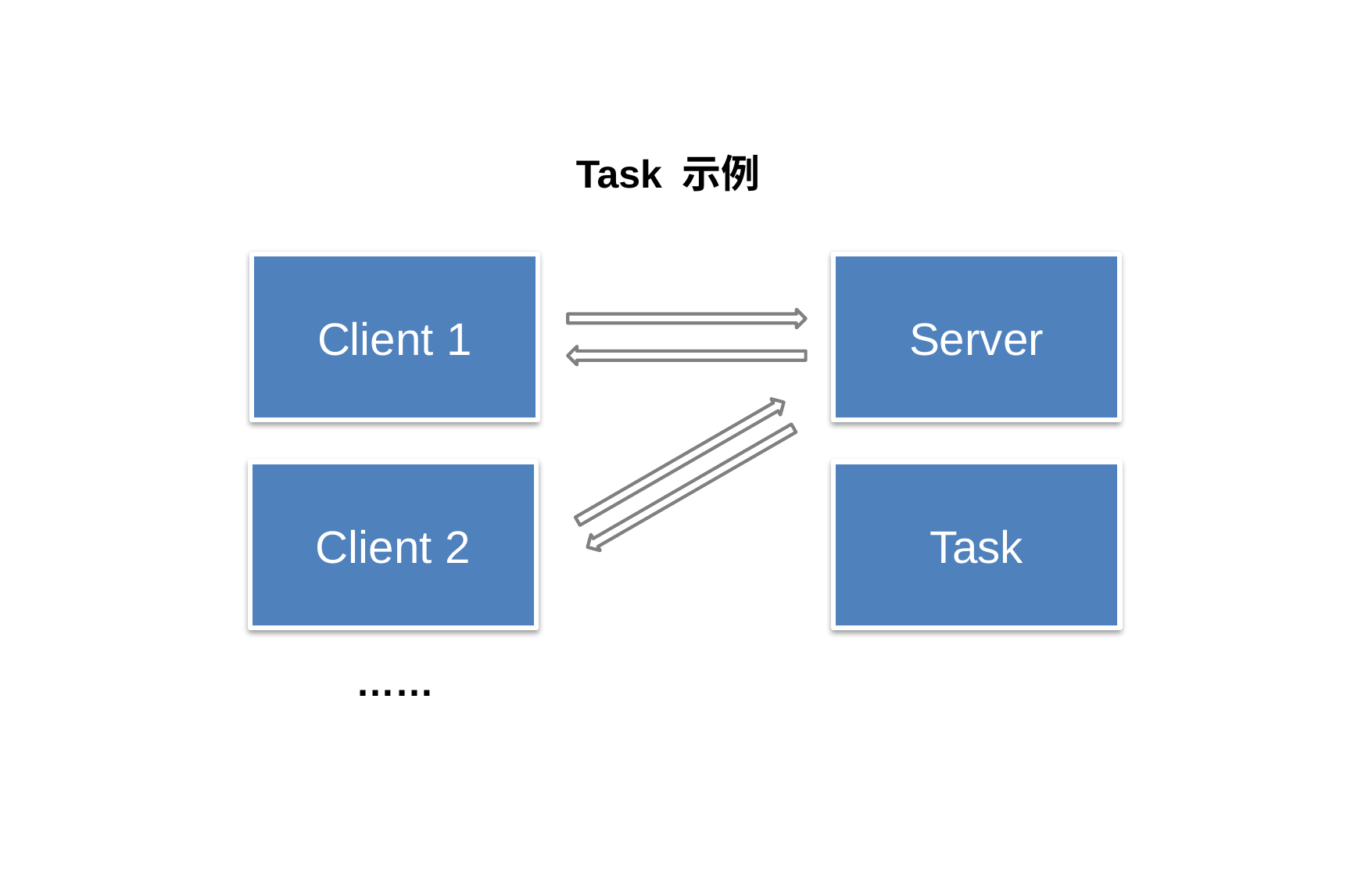

Task 示例
Client 1
Server

Client 2
Task

……